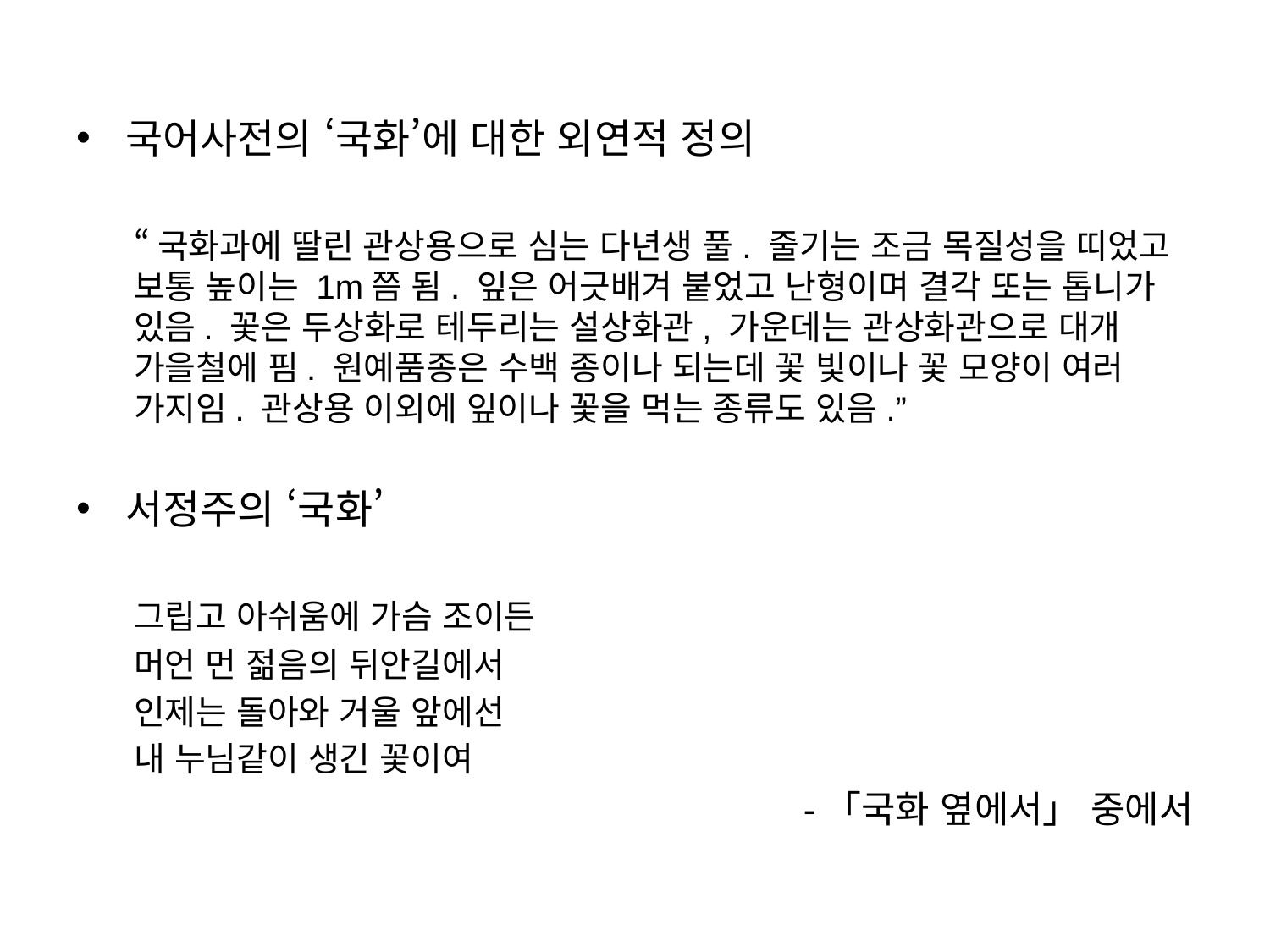

국어사전의 ‘국화’에 대한 외연적 정의

“국화과에 딸린 관상용으로 심는 다년생 풀. 줄기는 조금 목질성을 띠었고 보통 높이는 1m쯤 됨. 잎은 어긋배겨 붙었고 난형이며 결각 또는 톱니가 있음. 꽃은 두상화로 테두리는 설상화관, 가운데는 관상화관으로 대개 가을철에 핌. 원예품종은 수백 종이나 되는데 꽃 빛이나 꽃 모양이 여러 가지임. 관상용 이외에 잎이나 꽃을 먹는 종류도 있음.”

서정주의 ‘국화’

그립고 아쉬움에 가슴 조이든
머언 먼 젊음의 뒤안길에서
인제는 돌아와 거울 앞에선
내 누님같이 생긴 꽃이여
-「국화 옆에서」 중에서